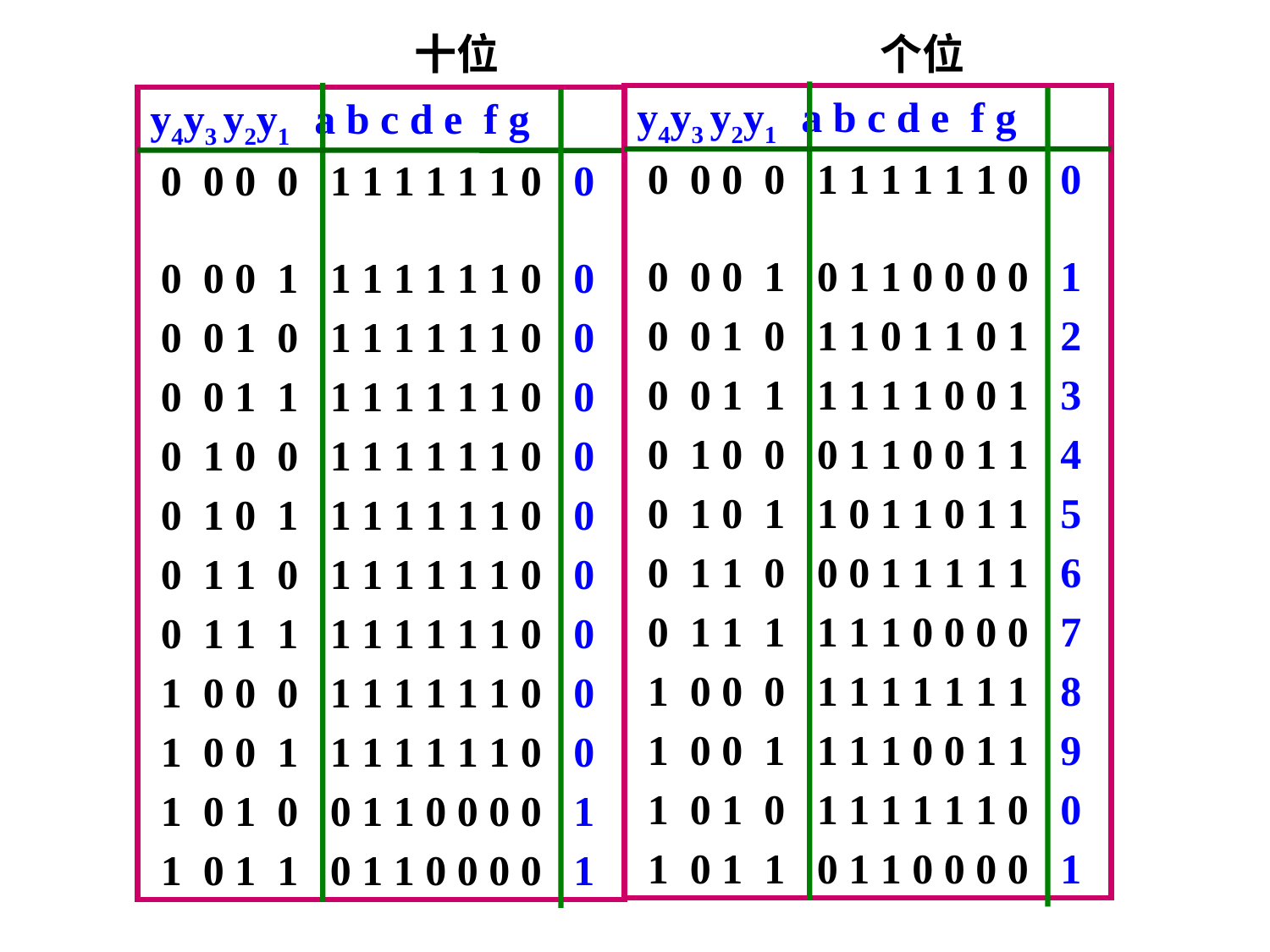

十位
个位

y4y3 y2y1    a b c d e  f g
 0  0 0  0   1 1 1 1 1 1 0   0
 0  0 0  1   0 1 1 0 0 0 0   1
 0  0 1  0   1 1 0 1 1 0 1   2
 0  0 1  1   1 1 1 1 0 0 1   3
 0  1 0  0   0 1 1 0 0 1 1   4
 0  1 0  1   1 0 1 1 0 1 1   5
 0  1 1  0   0 0 1 1 1 1 1   6
 0  1 1  1   1 1 1 0 0 0 0   7
 1  0 0  0   1 1 1 1 1 1 1   8
 1  0 0  1   1 1 1 0 0 1 1   9
 1  0 1  0   1 1 1 1 1 1 0   0
 1  0 1  1   0 1 1 0 0 0 0   1
y4y3 y2y1    a b c d e  f g
 0  0 0  0   1 1 1 1 1 1 0   0
 0  0 0  1   1 1 1 1 1 1 0   0
 0  0 1  0   1 1 1 1 1 1 0   0
 0  0 1  1   1 1 1 1 1 1 0   0
 0  1 0  0   1 1 1 1 1 1 0   0
 0  1 0  1   1 1 1 1 1 1 0   0
 0  1 1  0   1 1 1 1 1 1 0   0
 0  1 1  1   1 1 1 1 1 1 0   0
 1  0 0  0   1 1 1 1 1 1 0   0
 1  0 0  1   1 1 1 1 1 1 0   0
 1  0 1  0   0 1 1 0 0 0 0   1
 1  0 1  1   0 1 1 0 0 0 0   1